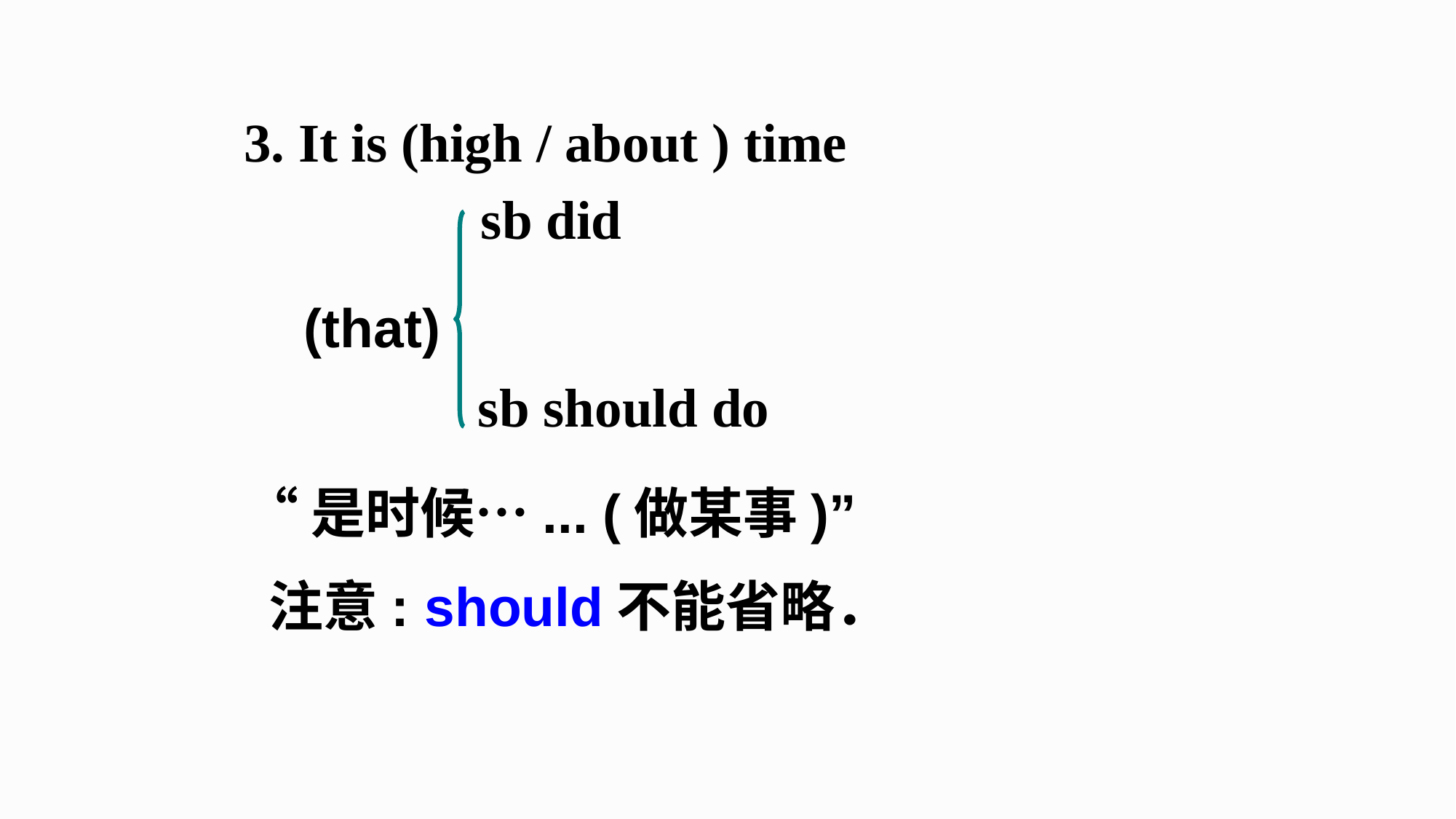

3. It is (high / about ) time

    (that)

“是时候…... (做某事)”
 注意: should不能省略．

 sb did

sb should do